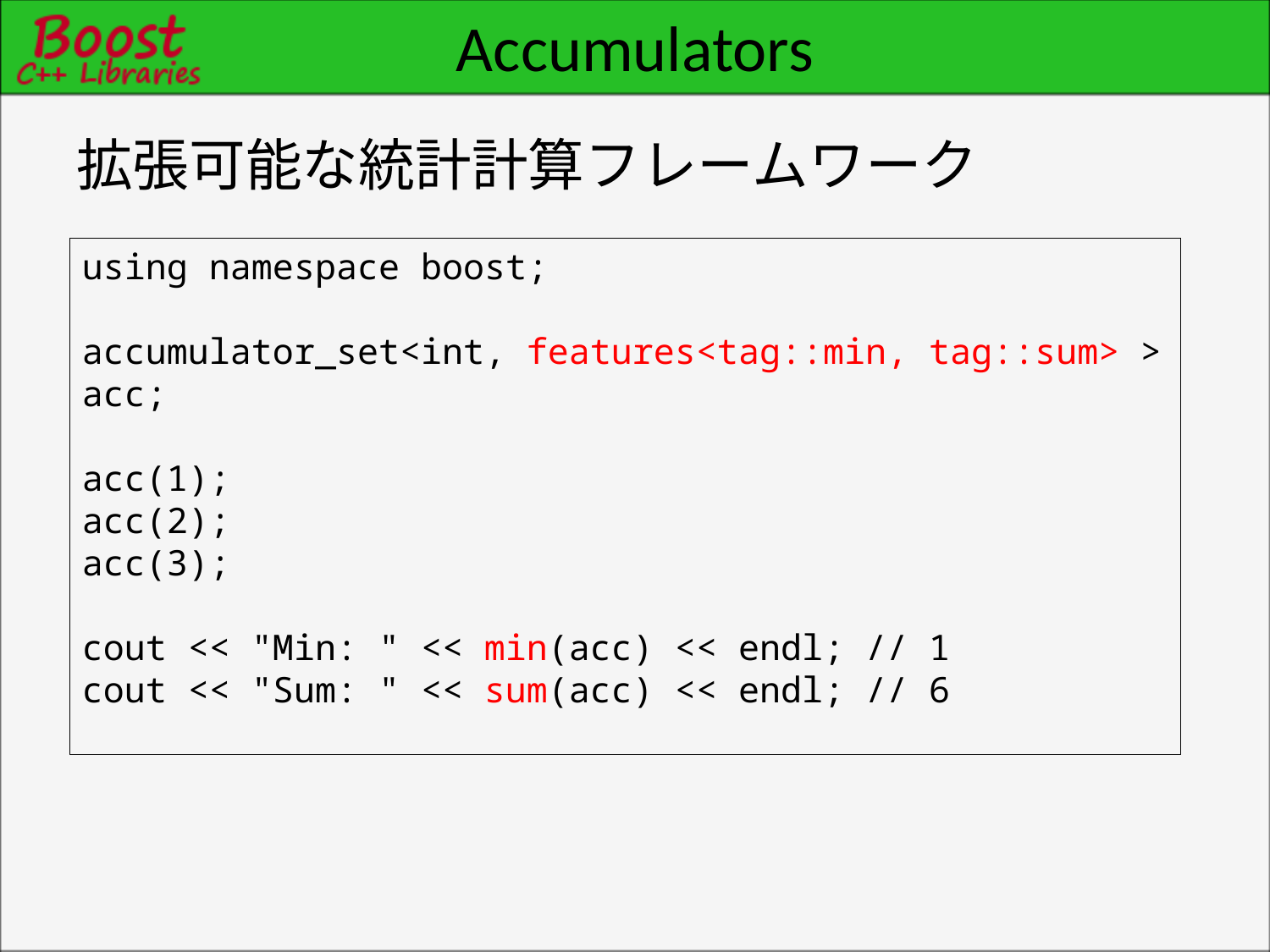

# Accumulators
拡張可能な統計計算フレームワーク
using namespace boost;

accumulator_set<int, features<tag::min, tag::sum> > acc;

acc(1);
acc(2);
acc(3);

cout << "Min: " << min(acc) << endl; // 1
cout << "Sum: " << sum(acc) << endl; // 6